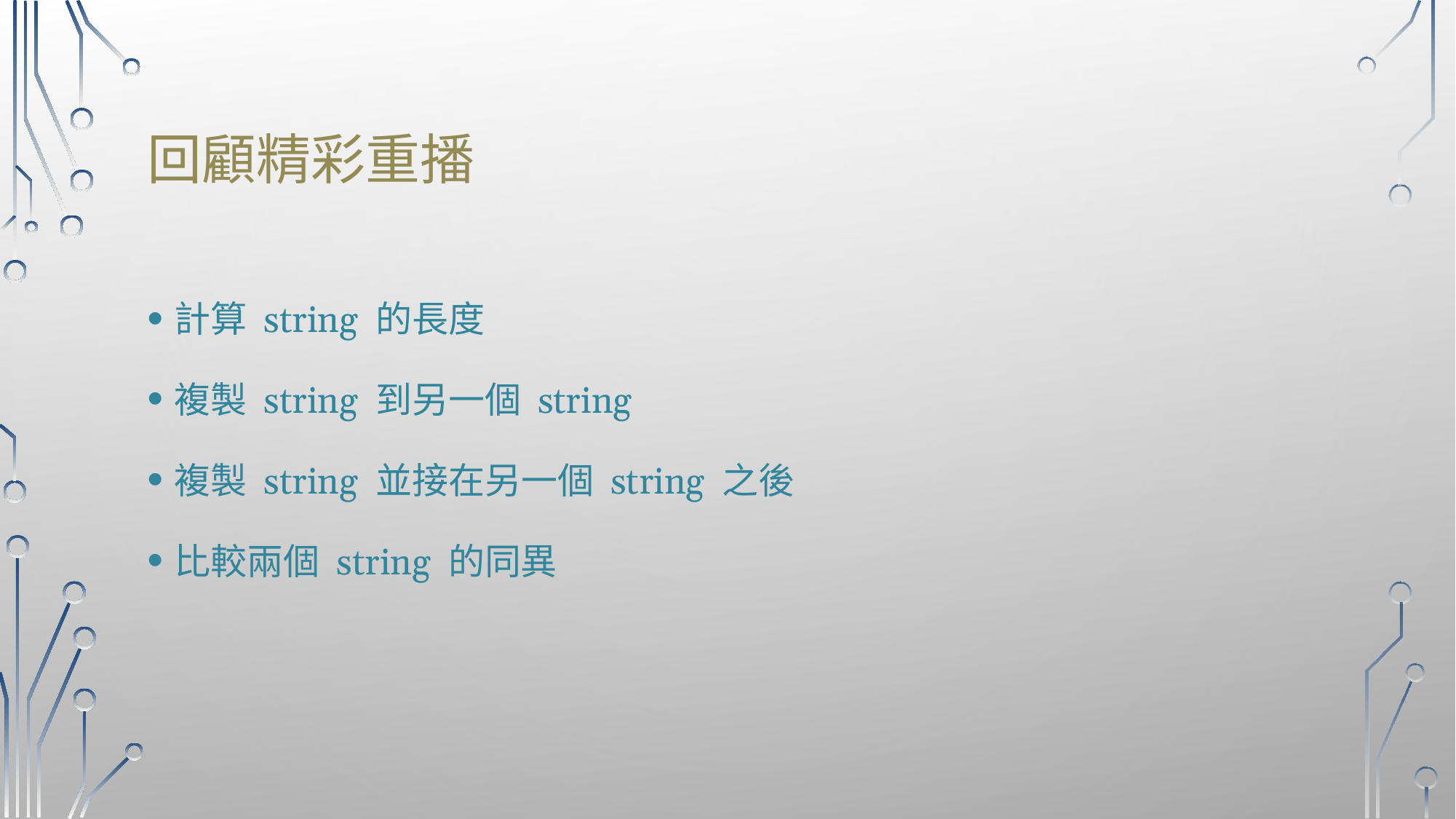

# 回顧精彩重播
計算 string 的長度
複製 string 到另一個 string
複製 string 並接在另一個 string 之後
比較兩個 string 的同異